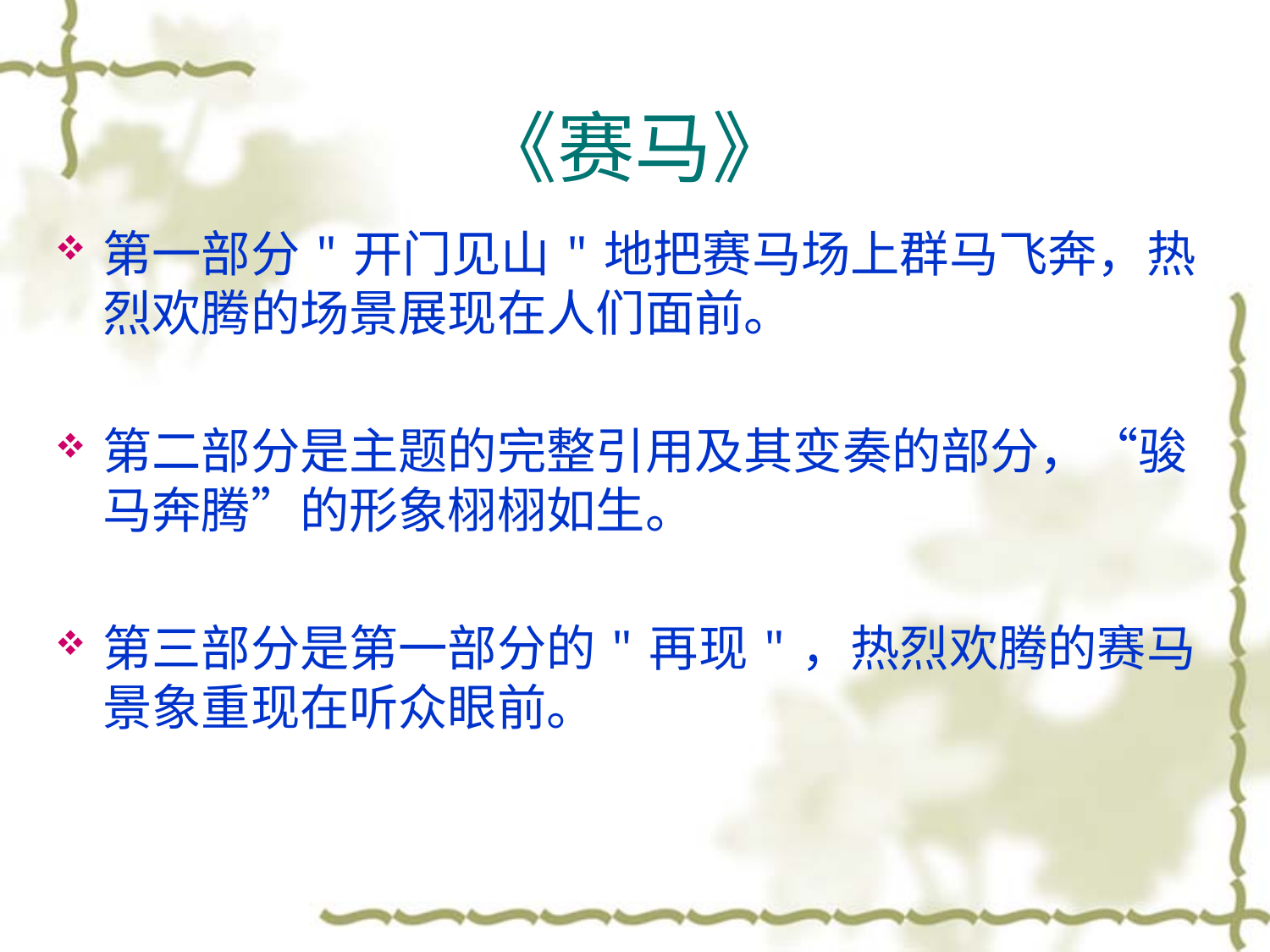

# 《赛马》
第一部分"开门见山"地把赛马场上群马飞奔，热烈欢腾的场景展现在人们面前。

第二部分是主题的完整引用及其变奏的部分，“骏马奔腾”的形象栩栩如生。

第三部分是第一部分的"再现"，热烈欢腾的赛马景象重现在听众眼前。